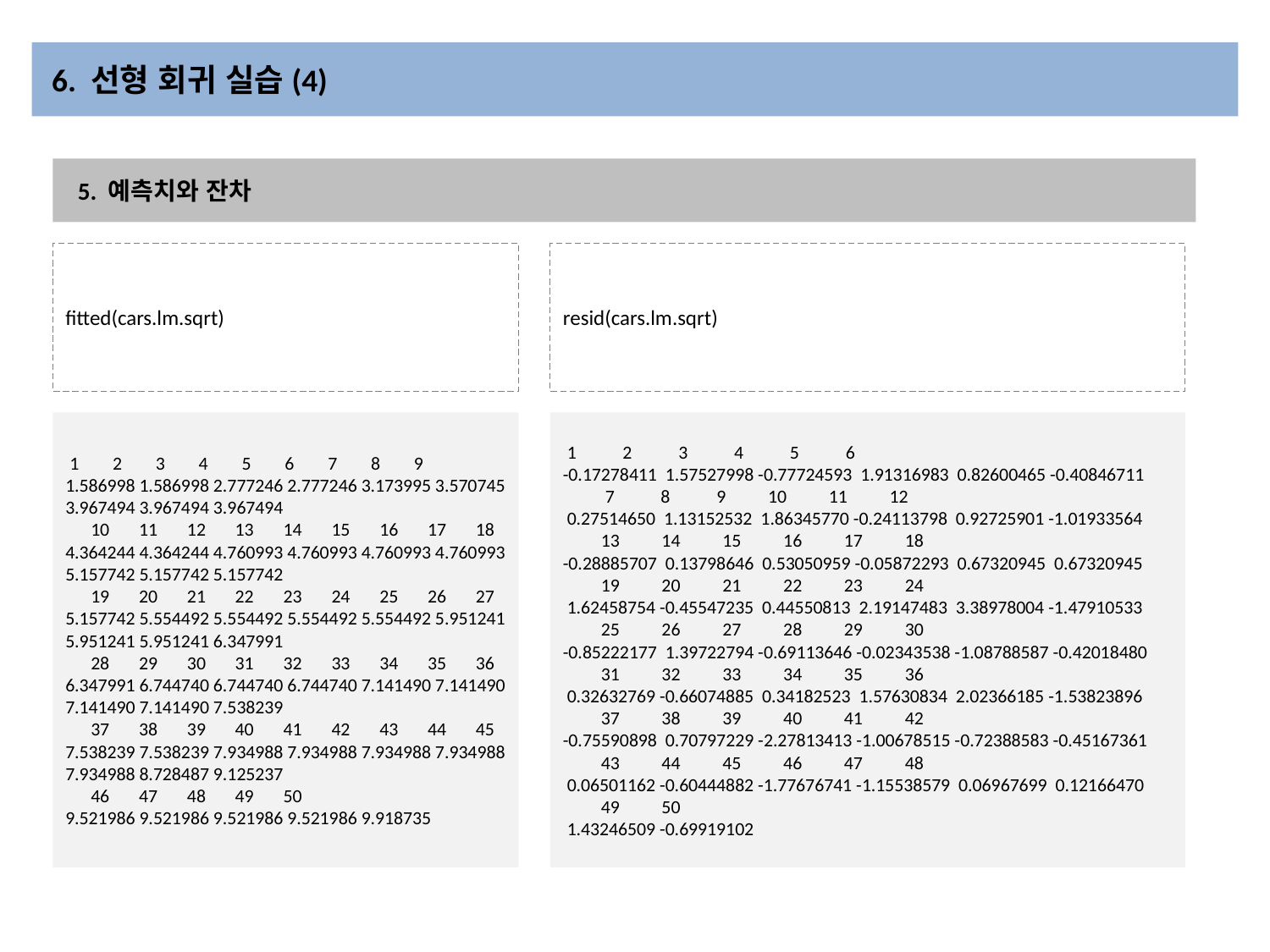

# 6. 선형 회귀 실습(4)
5. 예측치와 잔차
fitted(cars.lm.sqrt)
resid(cars.lm.sqrt)
 1        2        3        4        5        6        7        8        9
1.586998 1.586998 2.777246 2.777246 3.173995 3.570745 3.967494 3.967494 3.967494
      10       11       12       13       14       15       16       17       18
4.364244 4.364244 4.760993 4.760993 4.760993 4.760993 5.157742 5.157742 5.157742
      19       20       21       22       23       24       25       26       27
5.157742 5.554492 5.554492 5.554492 5.554492 5.951241 5.951241 5.951241 6.347991
      28       29       30       31       32       33       34       35       36
6.347991 6.744740 6.744740 6.744740 7.141490 7.141490 7.141490 7.141490 7.538239
      37       38       39       40       41       42       43       44       45
7.538239 7.538239 7.934988 7.934988 7.934988 7.934988 7.934988 8.728487 9.125237
      46       47       48       49       50
9.521986 9.521986 9.521986 9.521986 9.918735
 1           2           3           4           5           6
-0.17278411  1.57527998 -0.77724593  1.91316983  0.82600465 -0.40846711
          7           8           9          10          11          12
 0.27514650  1.13152532  1.86345770 -0.24113798  0.92725901 -1.01933564
         13          14          15          16          17          18
-0.28885707  0.13798646  0.53050959 -0.05872293  0.67320945  0.67320945
         19          20          21          22          23          24
 1.62458754 -0.45547235  0.44550813  2.19147483  3.38978004 -1.47910533
         25          26          27          28          29          30
-0.85222177  1.39722794 -0.69113646 -0.02343538 -1.08788587 -0.42018480
         31          32          33          34          35          36
 0.32632769 -0.66074885  0.34182523  1.57630834  2.02366185 -1.53823896
         37          38          39          40          41          42
-0.75590898  0.70797229 -2.27813413 -1.00678515 -0.72388583 -0.45167361
         43          44          45          46          47          48
 0.06501162 -0.60444882 -1.77676741 -1.15538579  0.06967699  0.12166470
         49          50
 1.43246509 -0.69919102